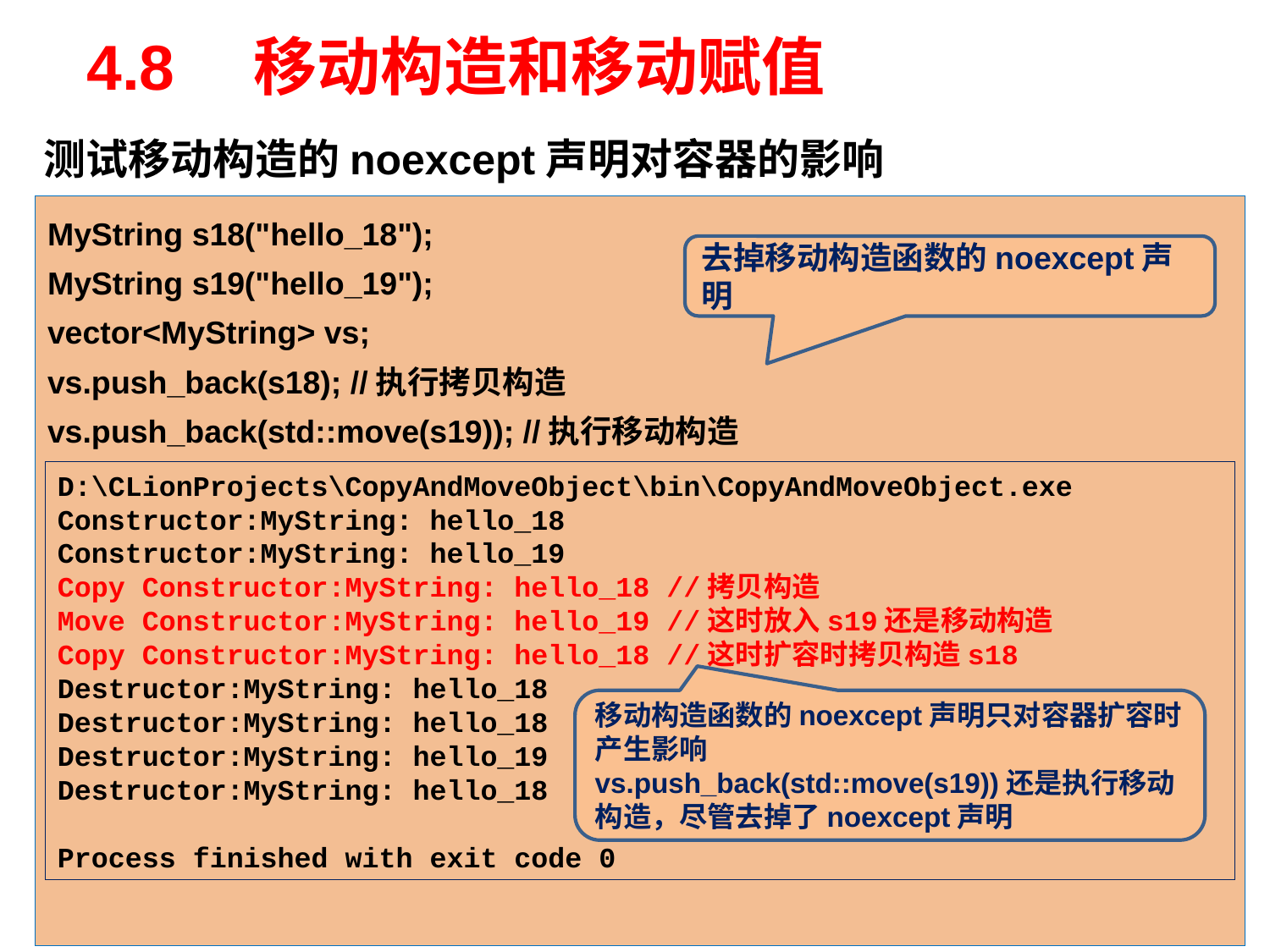

# 4.8　移动构造和移动赋值
测试移动构造的noexcept声明对容器的影响
MyString s18("hello_18");
MyString s19("hello_19");
vector<MyString> vs;
vs.push_back(s18); //执行拷贝构造
vs.push_back(std::move(s19)); //执行移动构造
去掉移动构造函数的noexcept声明
D:\CLionProjects\CopyAndMoveObject\bin\CopyAndMoveObject.exe
Constructor:MyString: hello_18
Constructor:MyString: hello_19
Copy Constructor:MyString: hello_18 //拷贝构造
Move Constructor:MyString: hello_19 //这时放入s19还是移动构造
Copy Constructor:MyString: hello_18 //这时扩容时拷贝构造s18
Destructor:MyString: hello_18
Destructor:MyString: hello_18
Destructor:MyString: hello_19
Destructor:MyString: hello_18

Process finished with exit code 0
移动构造函数的noexcept声明只对容器扩容时产生影响
vs.push_back(std::move(s19))还是执行移动构造，尽管去掉了noexcept声明